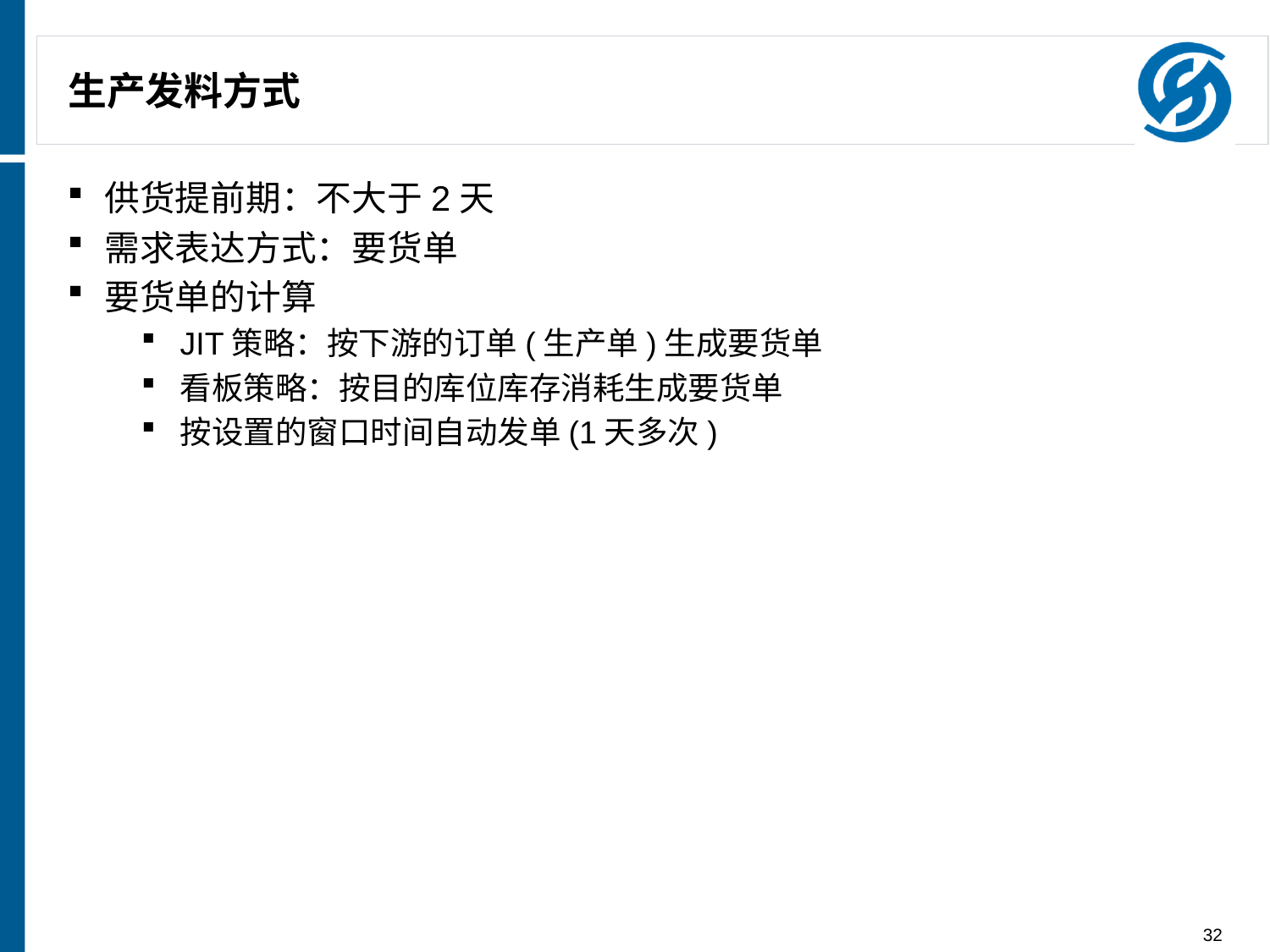

# 生产发料方式
供货提前期：不大于2天
需求表达方式：要货单
要货单的计算
JIT策略：按下游的订单(生产单)生成要货单
看板策略：按目的库位库存消耗生成要货单
按设置的窗口时间自动发单(1天多次)
32